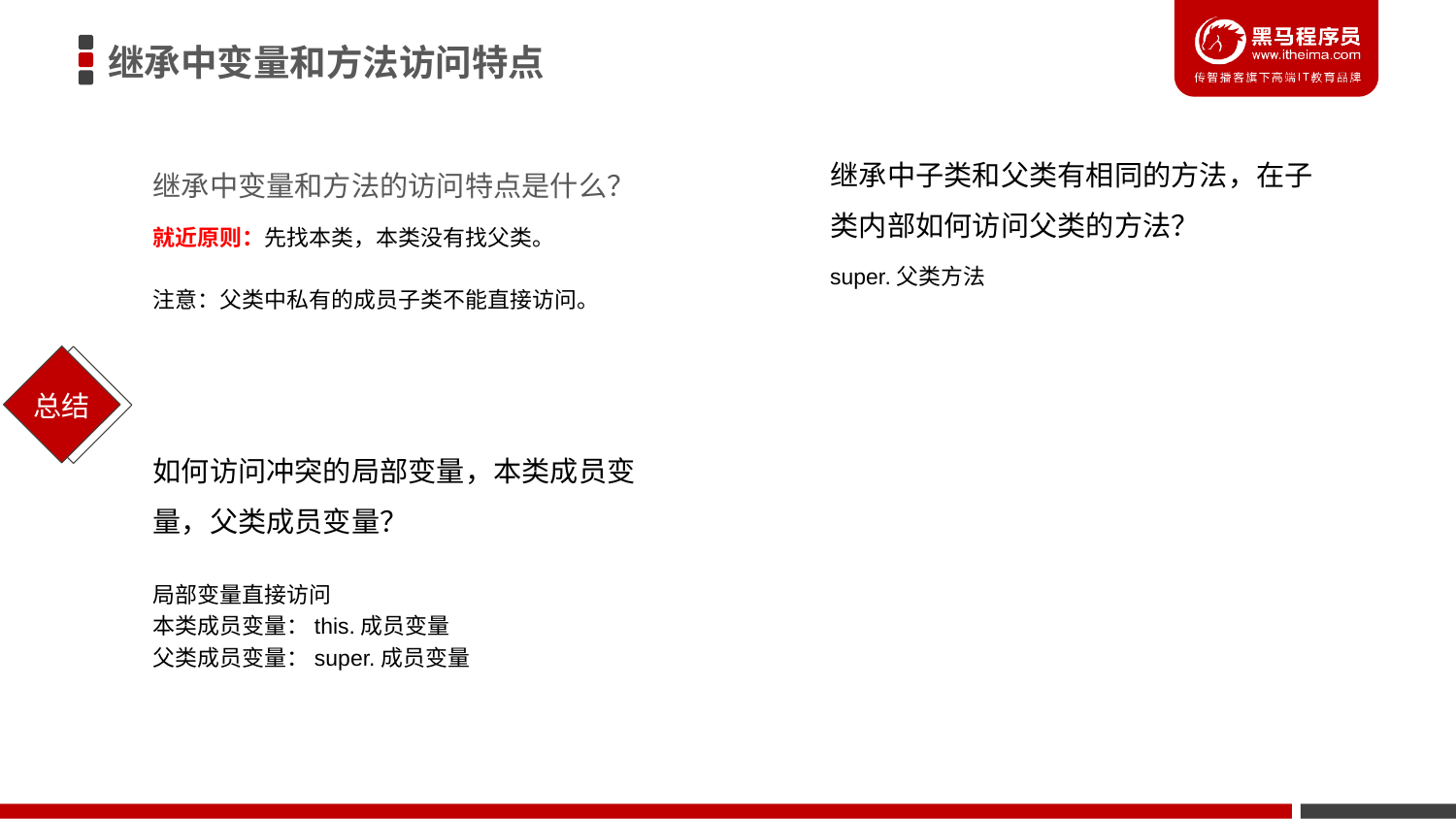

# 继承中变量和方法访问特点
继承中变量和方法的访问特点是什么？
继承中子类和父类有相同的方法，在子类内部如何访问父类的方法？
就近原则：先找本类，本类没有找父类。

注意：父类中私有的成员子类不能直接访问。
super.父类方法
如何访问冲突的局部变量，本类成员变量，父类成员变量？
局部变量直接访问
本类成员变量：this.成员变量
父类成员变量：super.成员变量